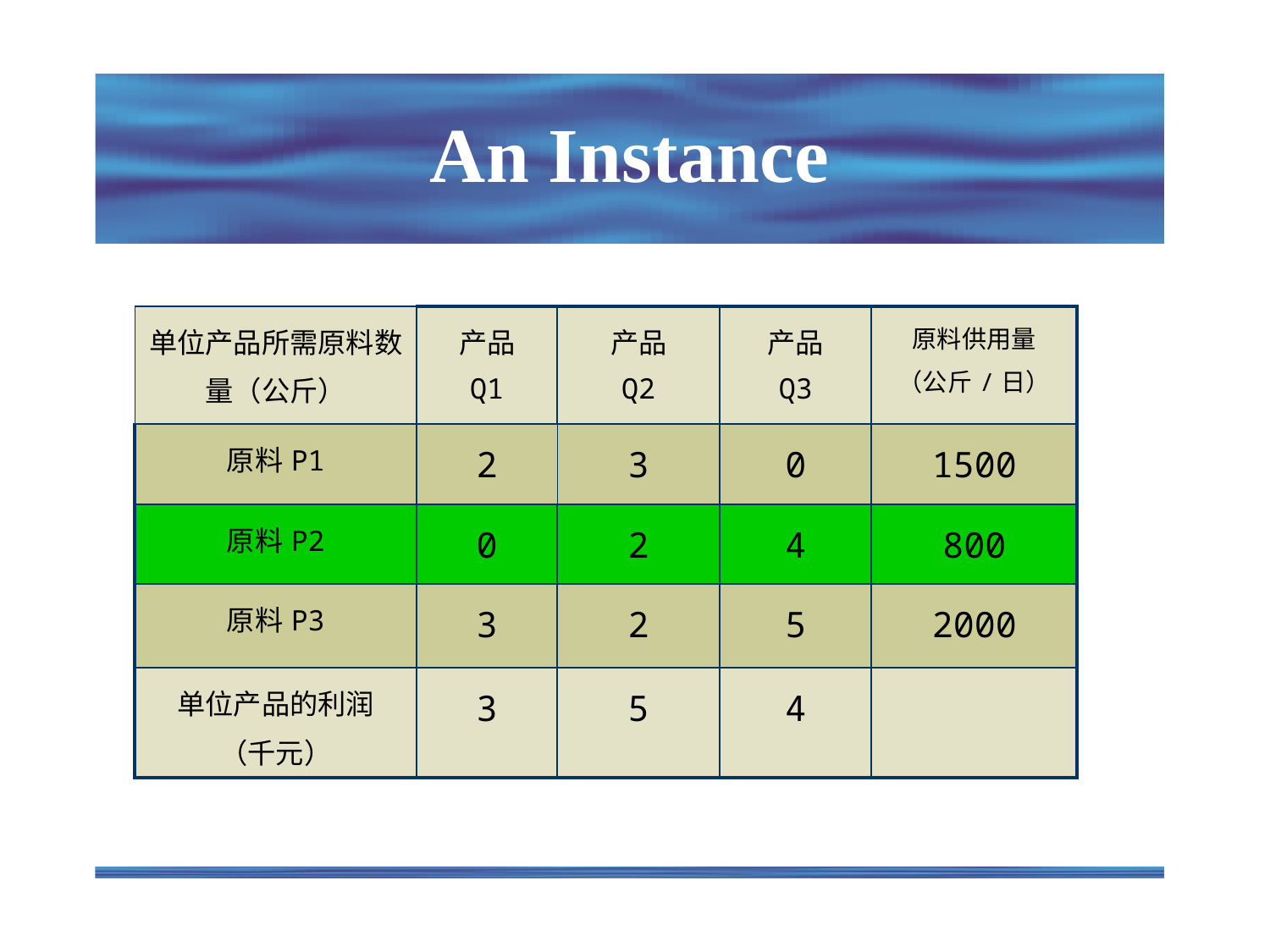

# An Instance
| 单位产品所需原料数量（公斤） | 产品 Q1 | 产品 Q2 | 产品 Q3 | 原料供用量 （公斤/日） |
| --- | --- | --- | --- | --- |
| 原料P1 | 2 | 3 | 0 | 1500 |
| 原料P2 | 0 | 2 | 4 | 800 |
| 原料P3 | 3 | 2 | 5 | 2000 |
| 单位产品的利润 （千元） | 3 | 5 | 4 |  |